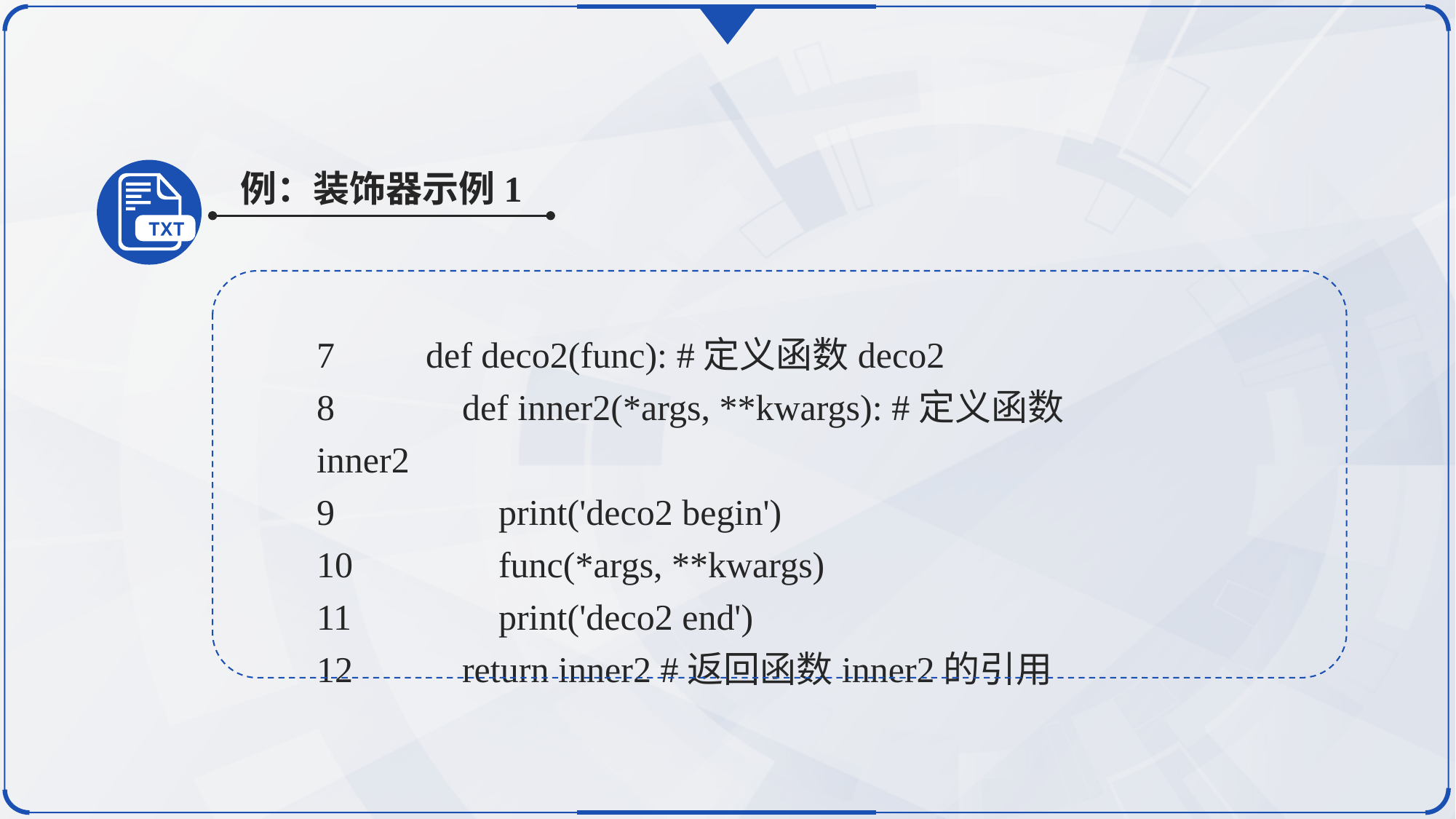

例：装饰器示例1

7	def deco2(func): #定义函数deco2
8	    def inner2(*args, **kwargs): #定义函数inner2
9	        print('deco2 begin')
10	        func(*args, **kwargs)
11	        print('deco2 end')
12	    return inner2 #返回函数inner2的引用